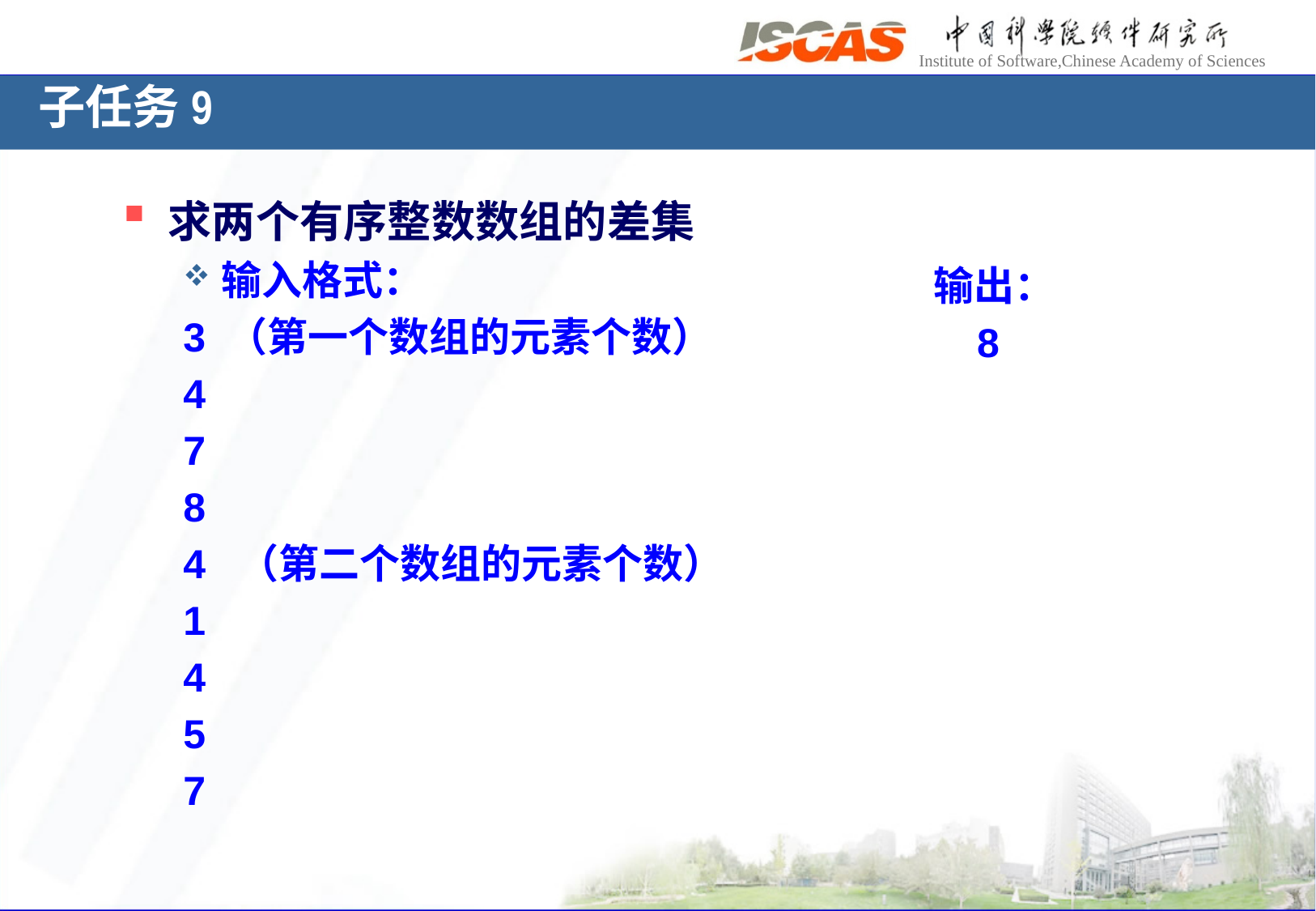

子任务9
求两个有序整数数组的差集
输入格式：
3 （第一个数组的元素个数）
4
7
8
4  （第二个数组的元素个数）
1
4
5
7

输出：
8